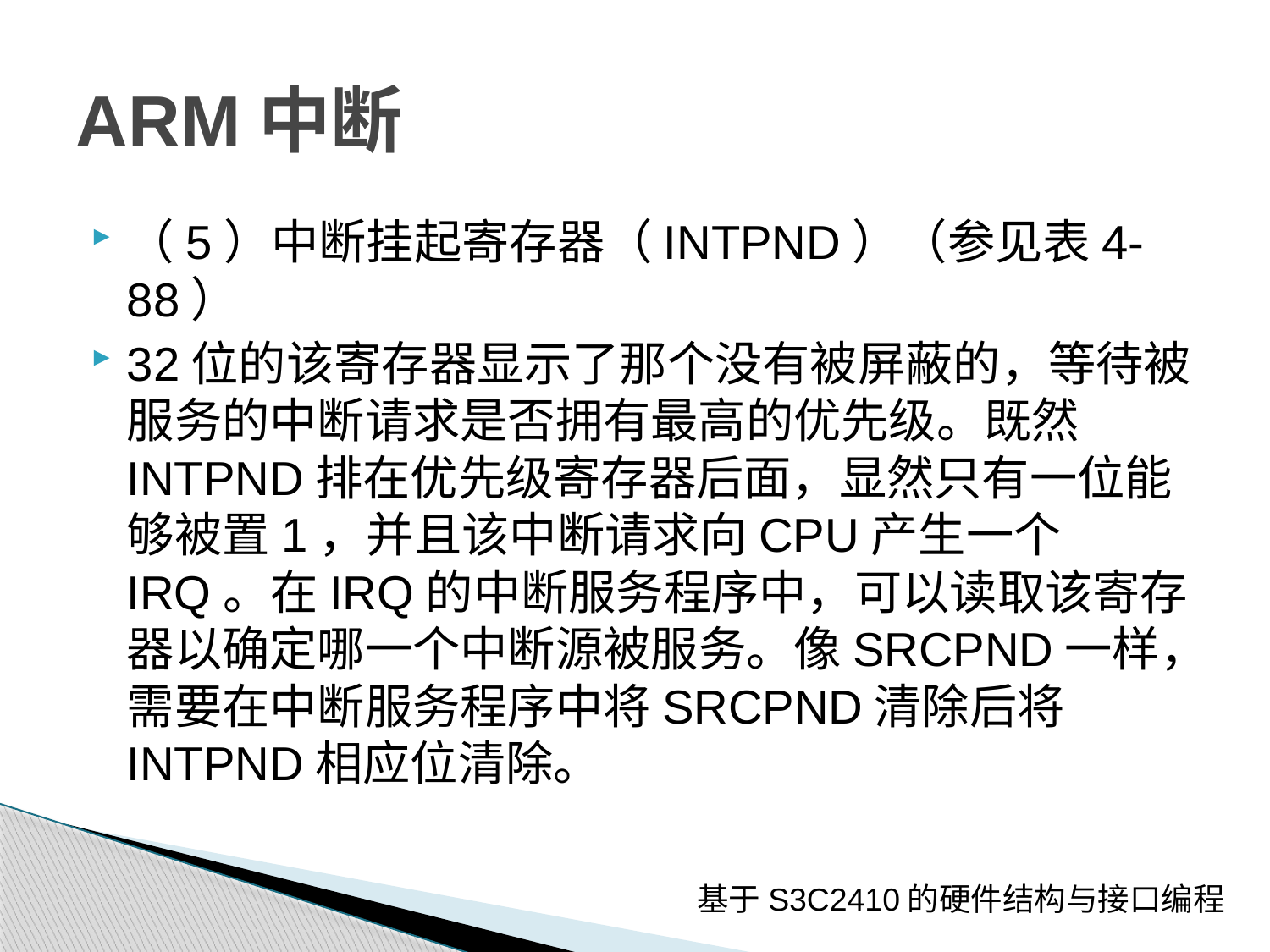

# ARM中断
（5）中断挂起寄存器（INTPND）（参见表4-88）
32位的该寄存器显示了那个没有被屏蔽的，等待被服务的中断请求是否拥有最高的优先级。既然INTPND排在优先级寄存器后面，显然只有一位能够被置1，并且该中断请求向CPU产生一个IRQ。在IRQ的中断服务程序中，可以读取该寄存器以确定哪一个中断源被服务。像SRCPND一样，需要在中断服务程序中将SRCPND清除后将INTPND相应位清除。

基于S3C2410的硬件结构与接口编程